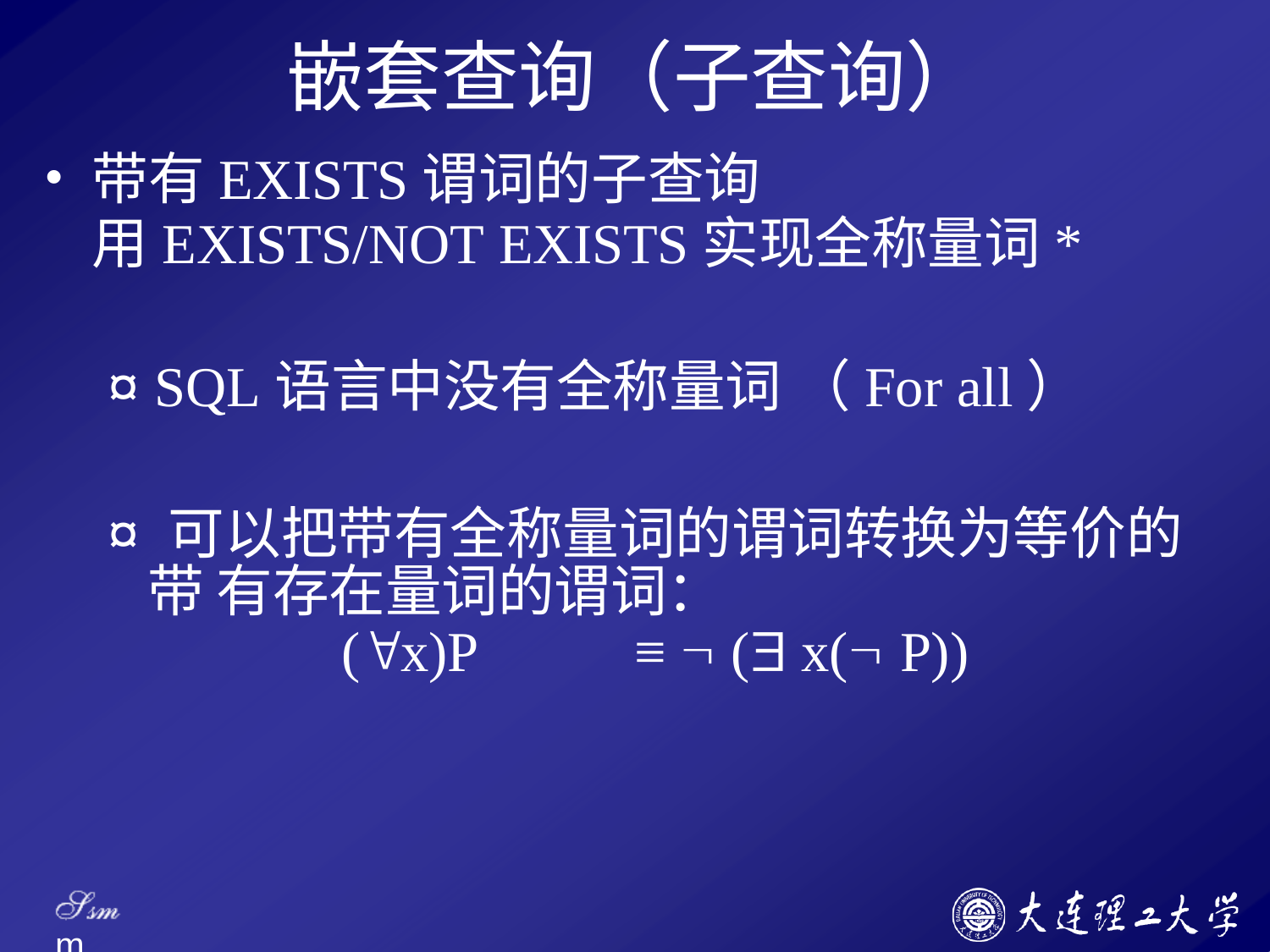

# 嵌套查询（子查询）
带有EXISTS谓词的子查询
用EXISTS/NOT EXISTS实现全称量词*

¤ SQL语言中没有全称量词 （For all）

¤ 可以把带有全称量词的谓词转换为等价的带 有存在量词的谓词：
(∀x)P	≡ ¬ (∃ x(¬ P))

Ssm